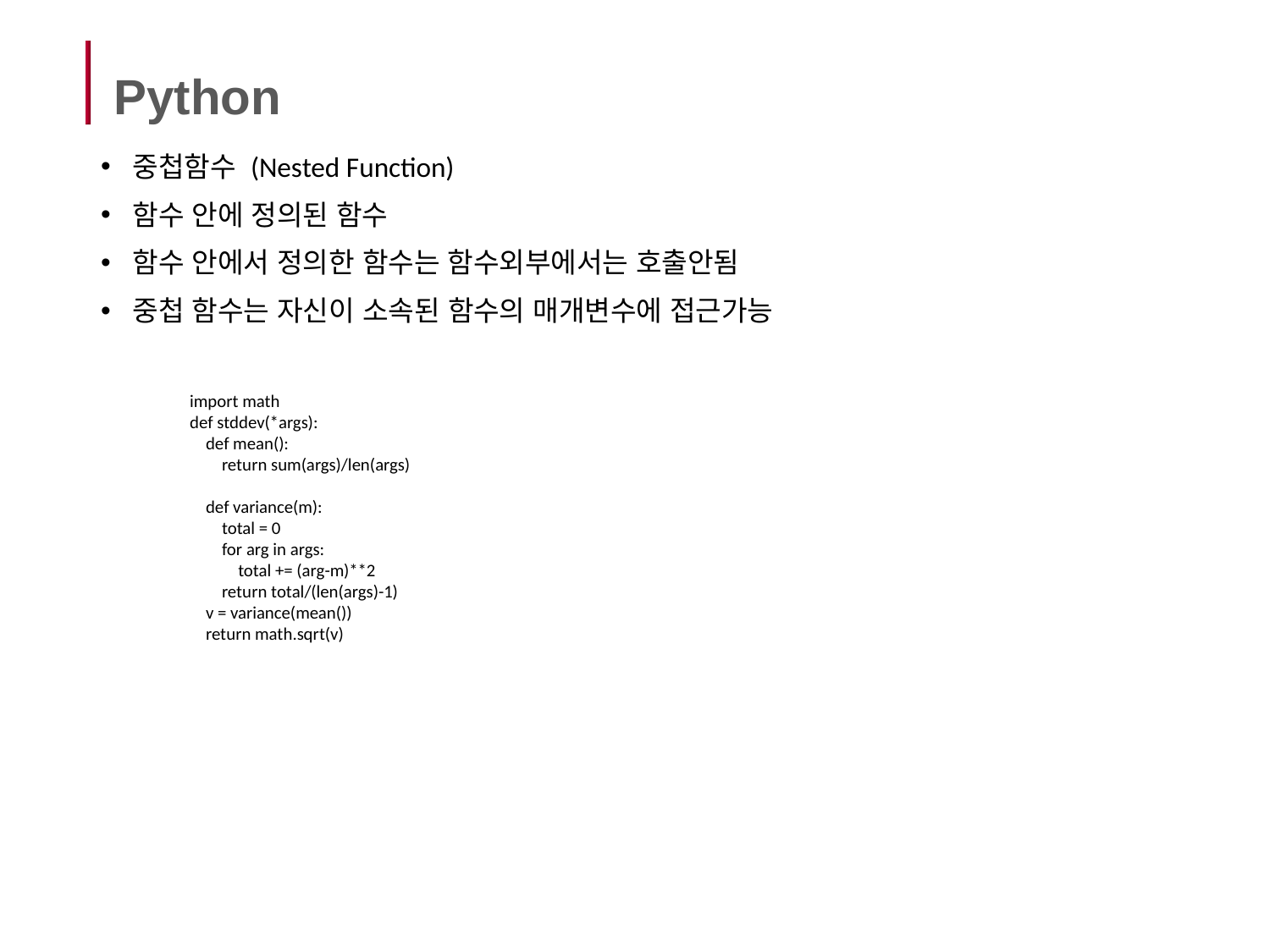

중첩함수 (Nested Function)
함수 안에 정의된 함수
함수 안에서 정의한 함수는 함수외부에서는 호출안됨
중첩 함수는 자신이 소속된 함수의 매개변수에 접근가능

import math
def stddev(*args):
    def mean():
        return sum(args)/len(args)

    def variance(m):
        total = 0
        for arg in args:
            total += (arg-m)**2
        return total/(len(args)-1)
    v = variance(mean())
    return math.sqrt(v)